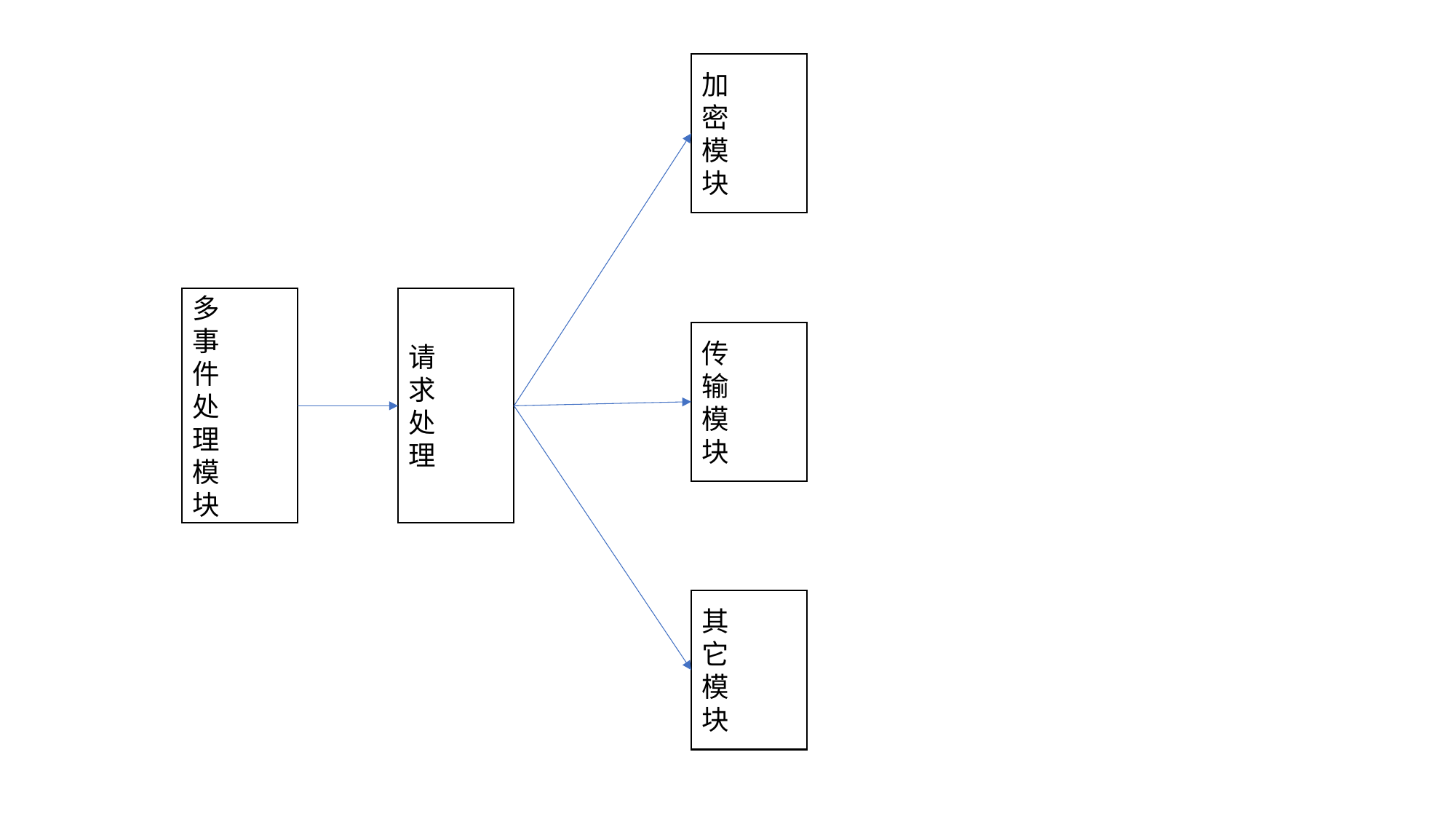

加
密
模
块
多
事
件
处
理
模
块
请
求
处
理
传
输
模
块
其
它
模
块